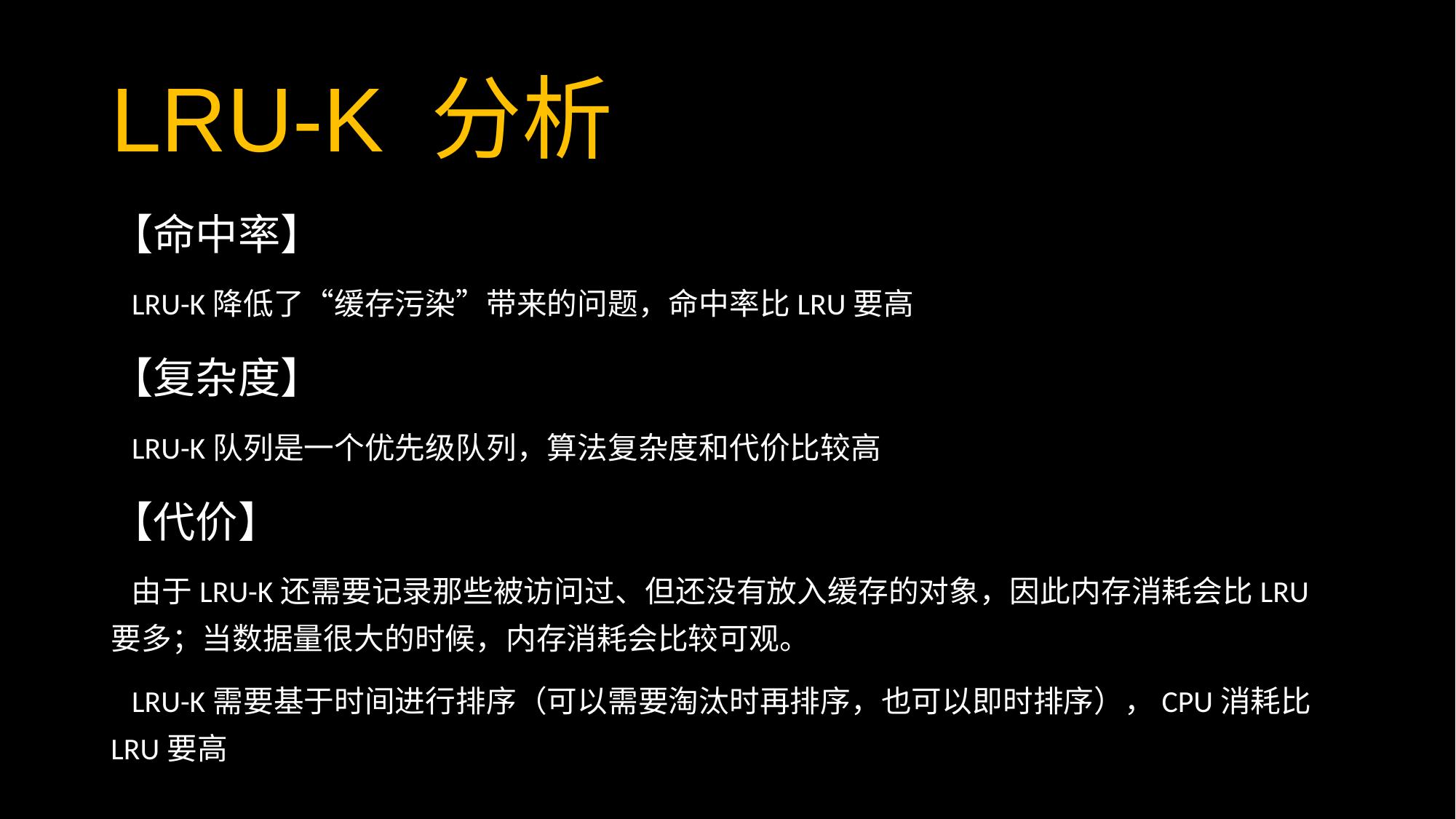

# LRU-K 分析
【命中率】
   LRU-K降低了“缓存污染”带来的问题，命中率比LRU要高
【复杂度】
   LRU-K队列是一个优先级队列，算法复杂度和代价比较高
【代价】
  由于LRU-K还需要记录那些被访问过、但还没有放入缓存的对象，因此内存消耗会比LRU要多；当数据量很大的时候，内存消耗会比较可观。
   LRU-K需要基于时间进行排序（可以需要淘汰时再排序，也可以即时排序），CPU消耗比LRU要高